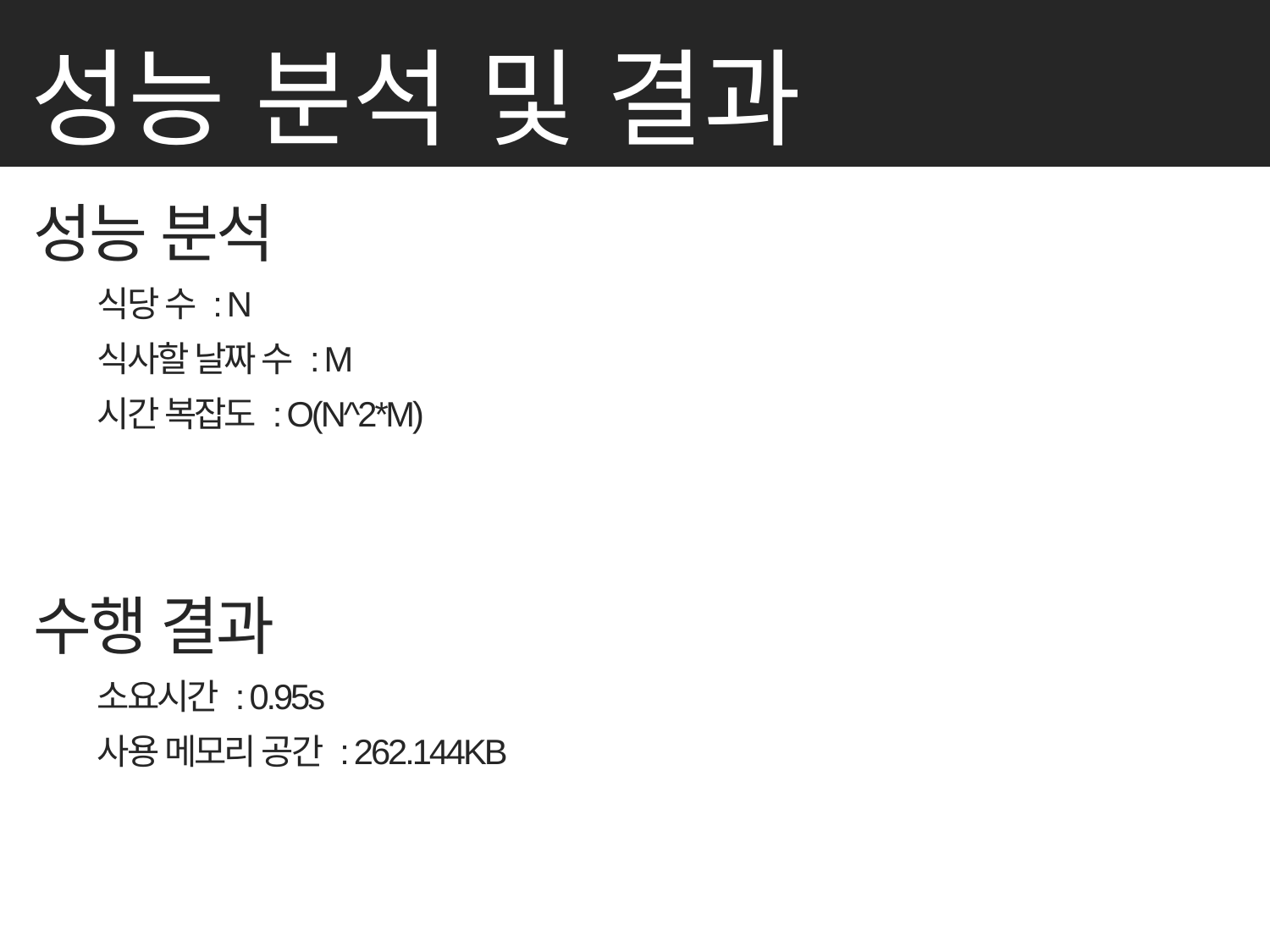

성능 분석 및 결과
문제설명
성능 분석
식당 수 : N
식사할 날짜 수 : M
시간 복잡도 : O(N^2*M)

수행 결과
소요시간 : 0.95s
사용 메모리 공간 : 262.144KB